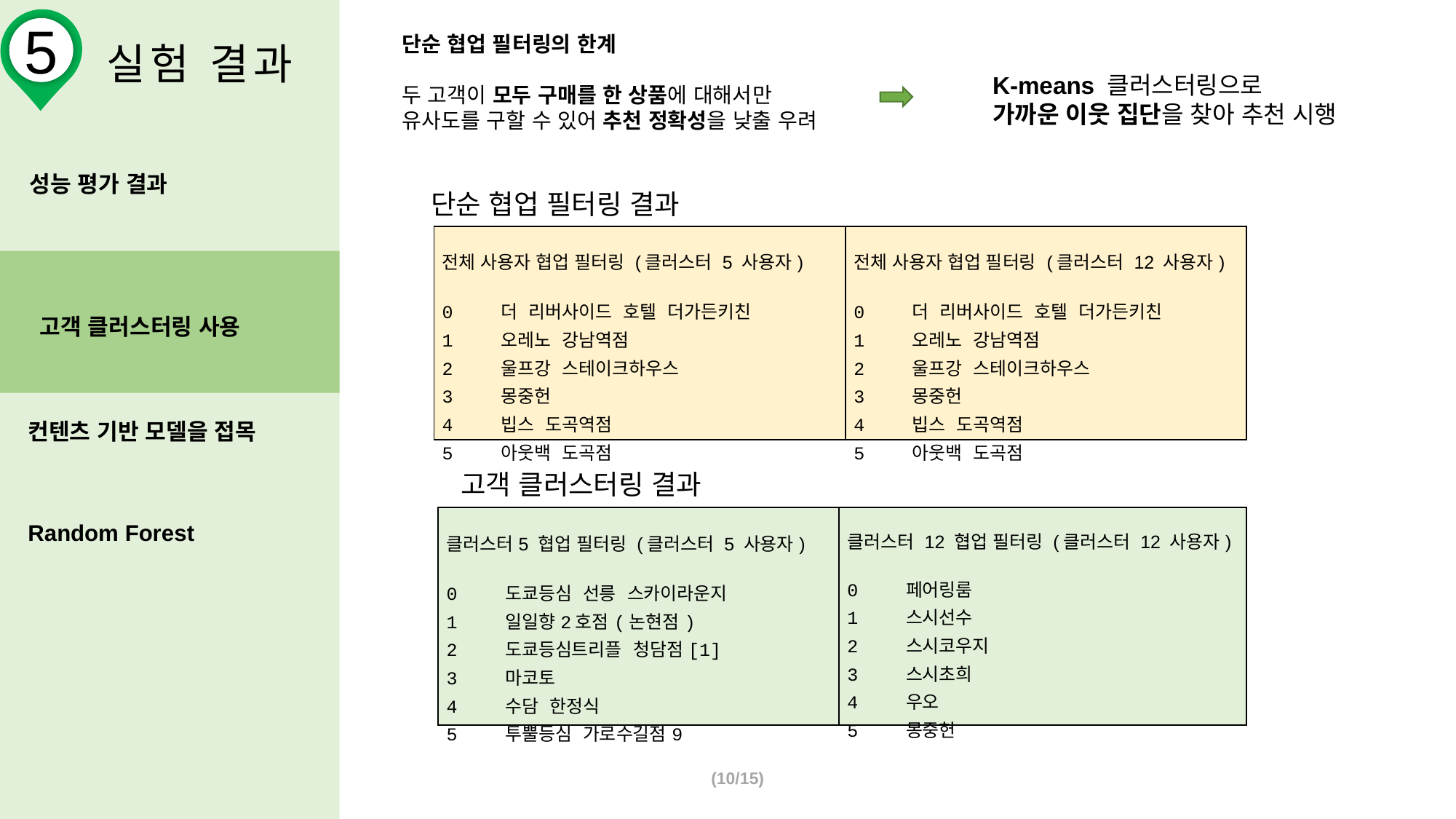

5

단순 협업 필터링의 한계

두 고객이 모두 구매를 한 상품에 대해서만
유사도를 구할 수 있어 추천 정확성을 낮출 우려
실험 결과
K-means 클러스터링으로
가까운 이웃 집단을 찾아 추천 시행

단순 협업 필터링 결과
성능 평가 결과
| 전체 사용자 협업 필터링 (클러스터 5 사용자) 0 더 리버사이드 호텔 더가든키친 1 오레노 강남역점 2 울프강 스테이크하우스 3 몽중헌 4 빕스 도곡역점 5 아웃백 도곡점 | 전체 사용자 협업 필터링 (클러스터 12 사용자) 0 더 리버사이드 호텔 더가든키친 1 오레노 강남역점 2 울프강 스테이크하우스 3 몽중헌 4 빕스 도곡역점 5 아웃백 도곡점 |
| --- | --- |

고객 클러스터링 사용
컨텐츠 기반 모델을 접목
고객 클러스터링 결과
| 클러스터5 협업 필터링 (클러스터 5 사용자) 0 도쿄등심 선릉 스카이라운지 1 일일향2호점(논현점) 2 도쿄등심트리플 청담점[1] 3 마코토 4 수담 한정식 5 투뿔등심 가로수길점9 | 클러스터 12 협업 필터링 (클러스터 12 사용자) 0 페어링룸 1 스시선수 2 스시코우지 3 스시초희 4 우오 5 몽중헌 |
| --- | --- |
Random Forest
(10/15)